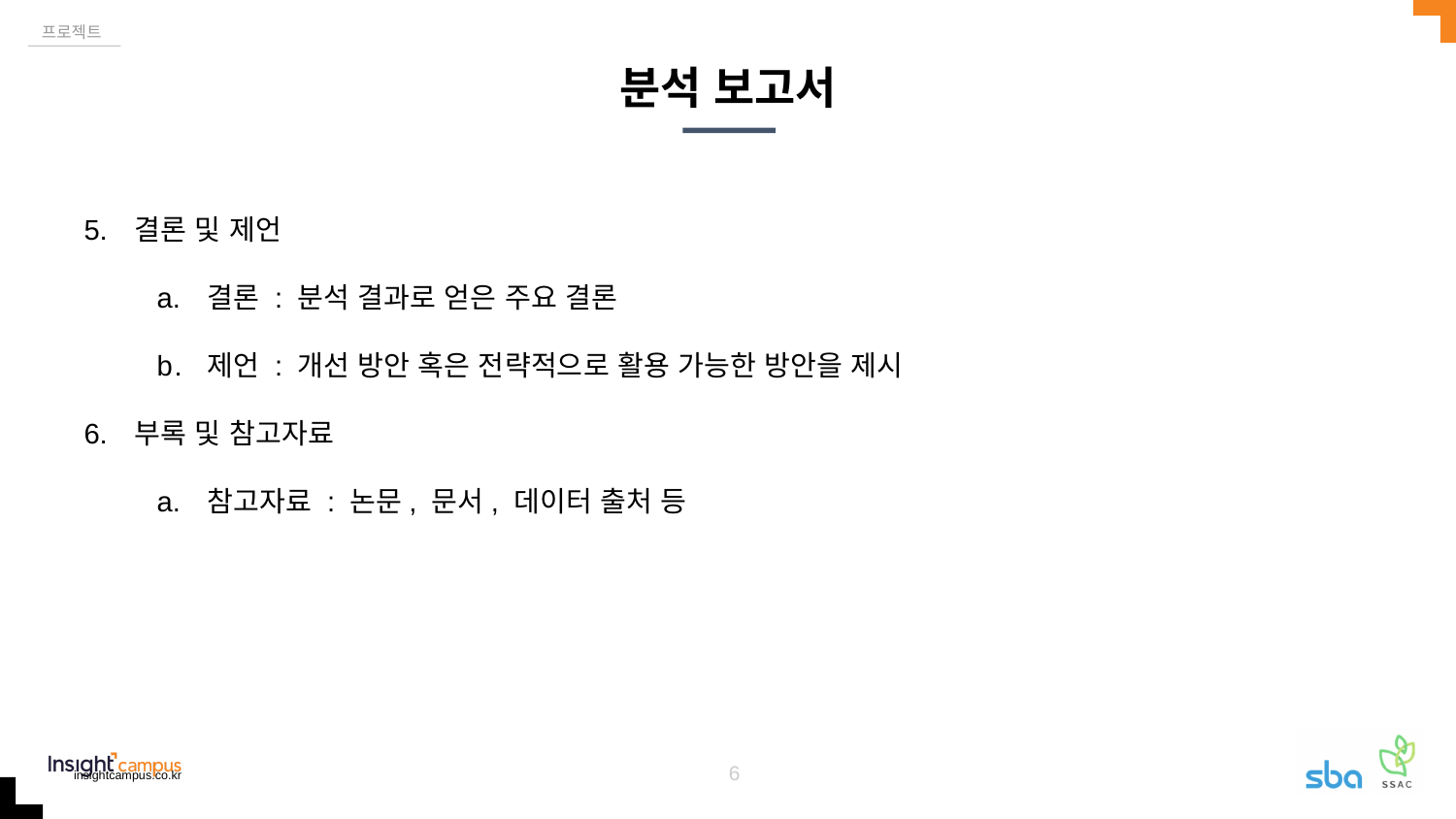

프로젝트
# 분석 보고서
결론 및 제언
결론 : 분석 결과로 얻은 주요 결론
제언 : 개선 방안 혹은 전략적으로 활용 가능한 방안을 제시
부록 및 참고자료
참고자료 : 논문, 문서, 데이터 출처 등
6